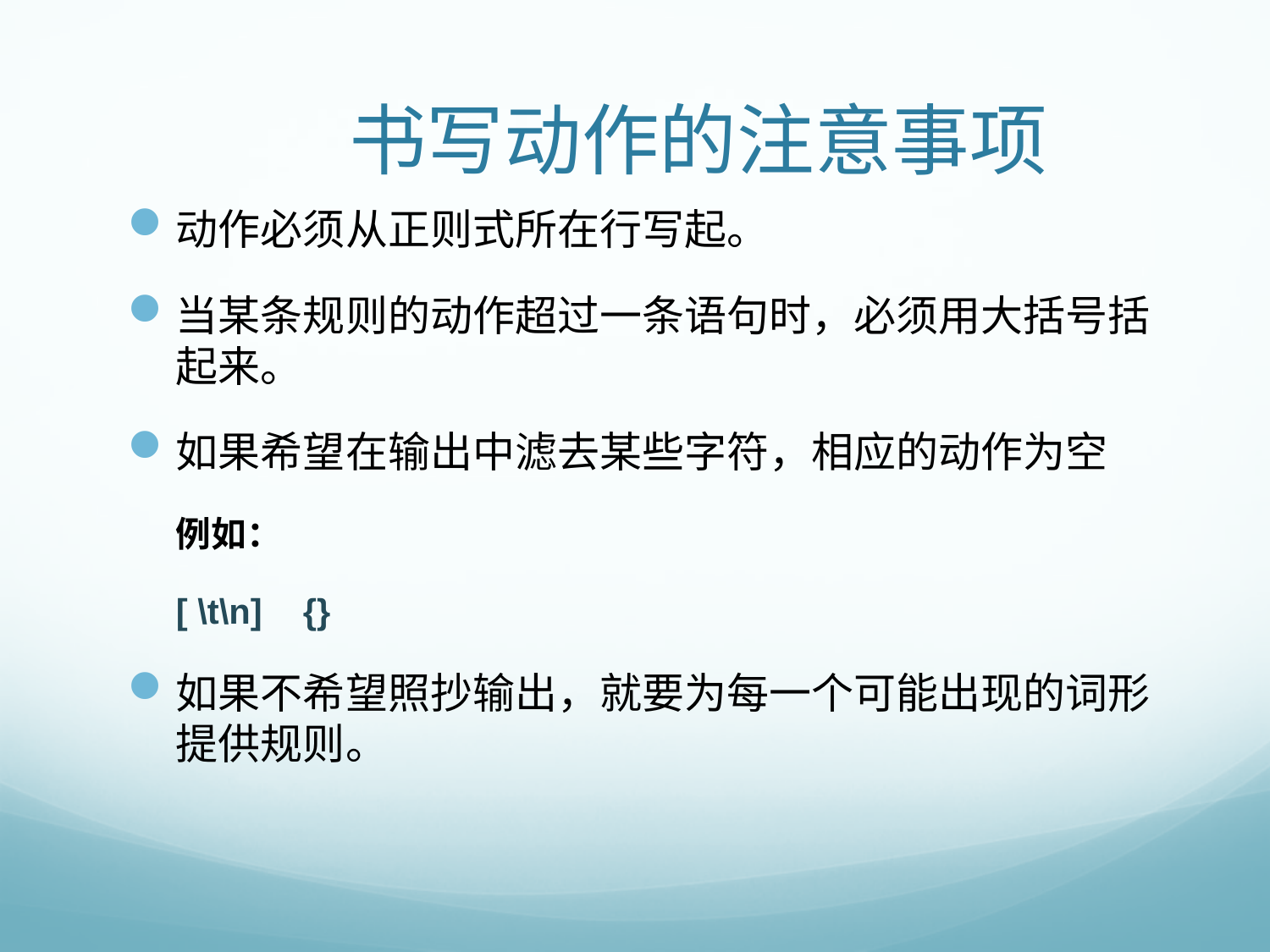

# 书写动作的注意事项
动作必须从正则式所在行写起。
当某条规则的动作超过一条语句时，必须用大括号括起来。
如果希望在输出中滤去某些字符，相应的动作为空
	例如：
	[ \t\n]	{}
如果不希望照抄输出，就要为每一个可能出现的词形提供规则。
13